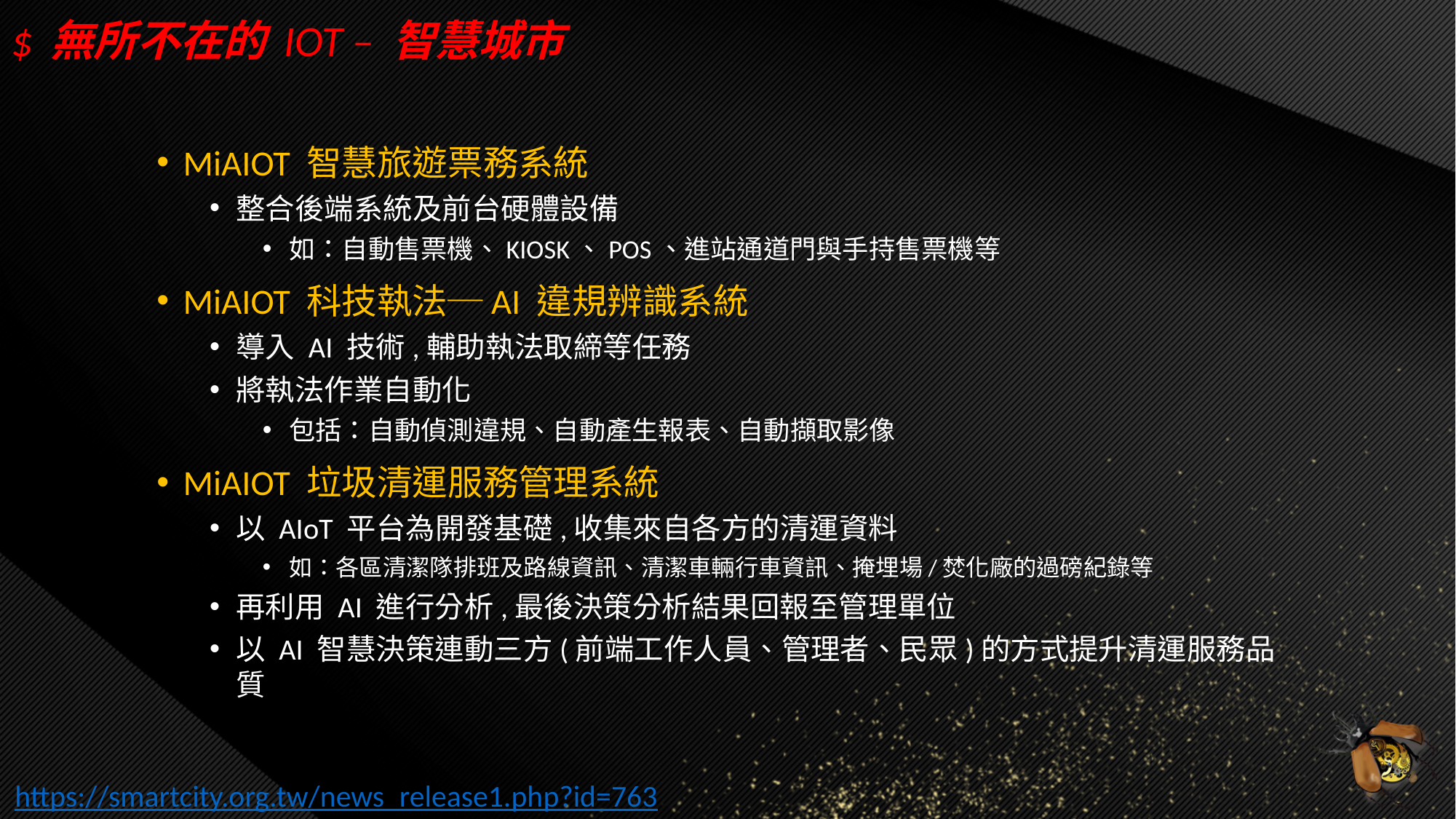

# $ 無所不在的 IOT – 智慧城市
MiAIOT 智慧旅遊票務系統
整合後端系統及前台硬體設備
如：自動售票機、KIOSK、POS、進站通道門與手持售票機等
MiAIOT 科技執法─AI 違規辨識系統
導入 AI 技術,輔助執法取締等任務
將執法作業自動化
包括：自動偵測違規、自動產生報表、自動擷取影像
MiAIOT 垃圾清運服務管理系統
以 AIoT 平台為開發基礎,收集來自各方的清運資料
如：各區清潔隊排班及路線資訊、清潔車輛行車資訊、掩埋場/焚化廠的過磅紀錄等
再利用 AI 進行分析,最後決策分析結果回報至管理單位
以 AI 智慧決策連動三方(前端工作人員、管理者、民眾)的方式提升清運服務品質
https://smartcity.org.tw/news_release1.php?id=763